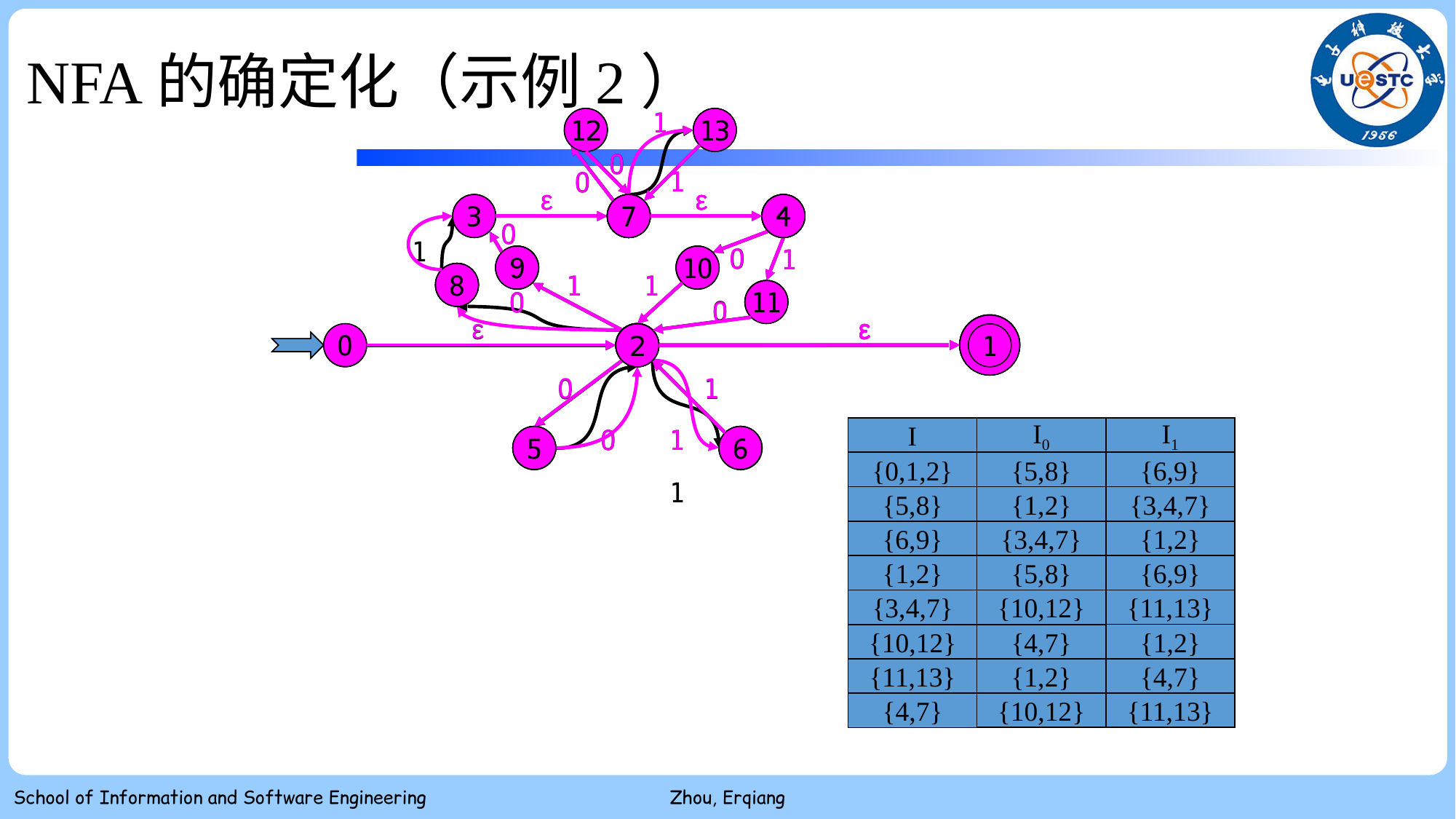

NFA的确定化（示例2）
# Step4 寻找可合并状态
1
12
13
0
1
0
ε
ε
3
7
4
ε
ε

1
0
2

0
0
5
1
1
6
0
1
9
8
1
0
0
1
10
1
11
0
1
13
7
4
1
11
12
0
7
4
0
10
12
0
ε
7
4
13
1
ε
7
4
ε
ε
3
7
4
8
5
ε
ε
3
7
4
0
9
6
9
1
2
1
6
9
ε

1
2
1
6
10
1
ε

1
2
8
0
2
0
5
8
ε

1
2
0
5
11
0
ε

1
2
ε
ε

1
0
2

I
I0
I1
{0,1,2}
{5,8}
{6,9}
1
{5,8}
{1,2}
{3,4,7}
{6,9}
{3,4,7}
{1,2}
{1,2}
{5,8}
{6,9}
{3,4,7}
{10,12}
{11,13}
{1,2}
{10,12}
{4,7}
{11,13}
{1,2}
{4,7}
{10,12}
{11,13}
{4,7}
School of Information and Software Engineering
Zhou, Erqiang
24